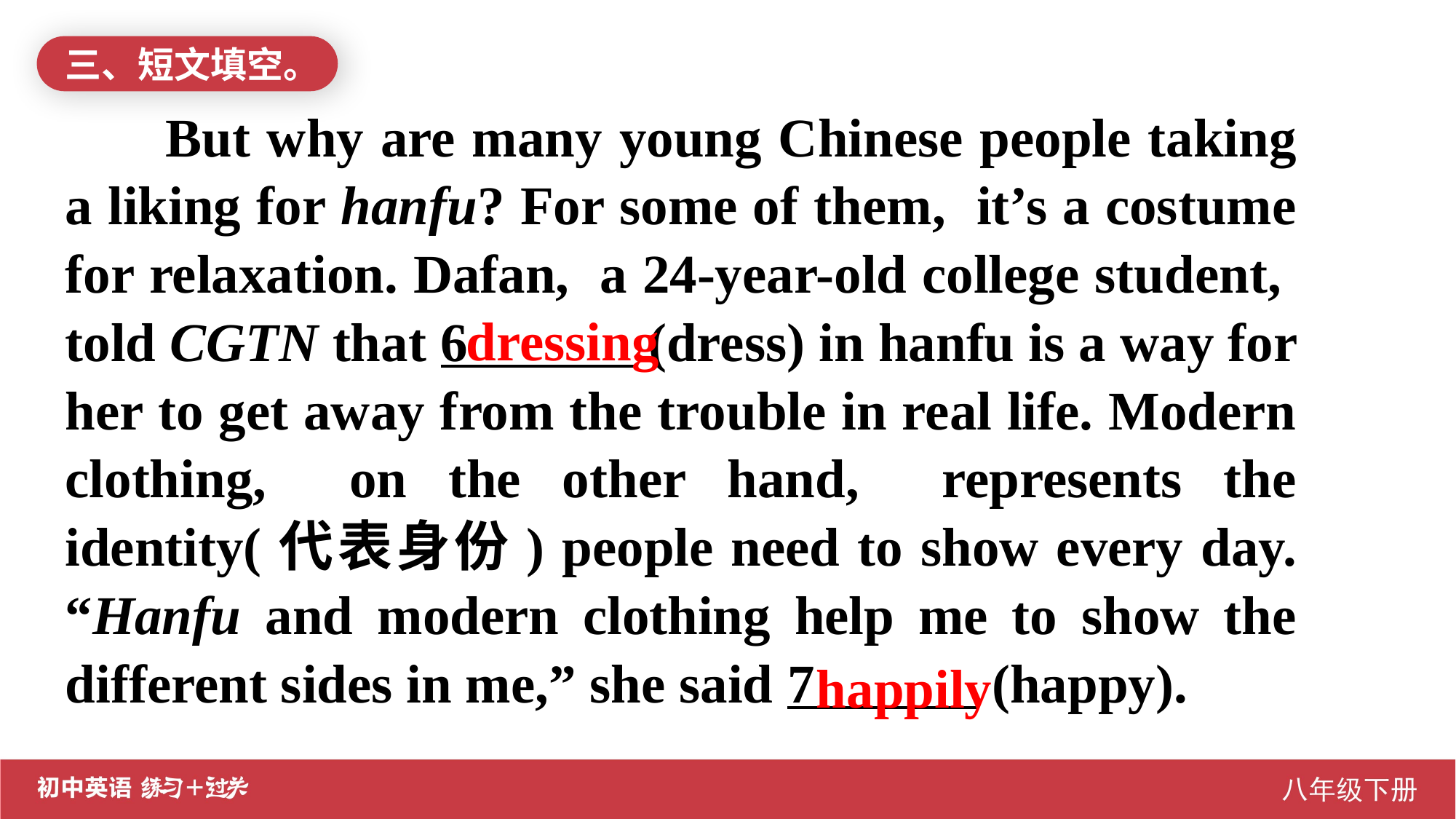

三、短文填空。
      But why are many young Chinese people taking a liking for hanfu? For some of them,  it’s a costume for relaxation. Dafan,  a 24-year-old college student,  told CGTN that 6             (dress) in hanfu is a way for her to get away from the trouble in real life. Modern clothing,  on the other hand,  represents the identity(代表身份) people need to show every day. “Hanfu and modern clothing help me to show the different sides in me,” she said 7             (happy).
dressing
happily